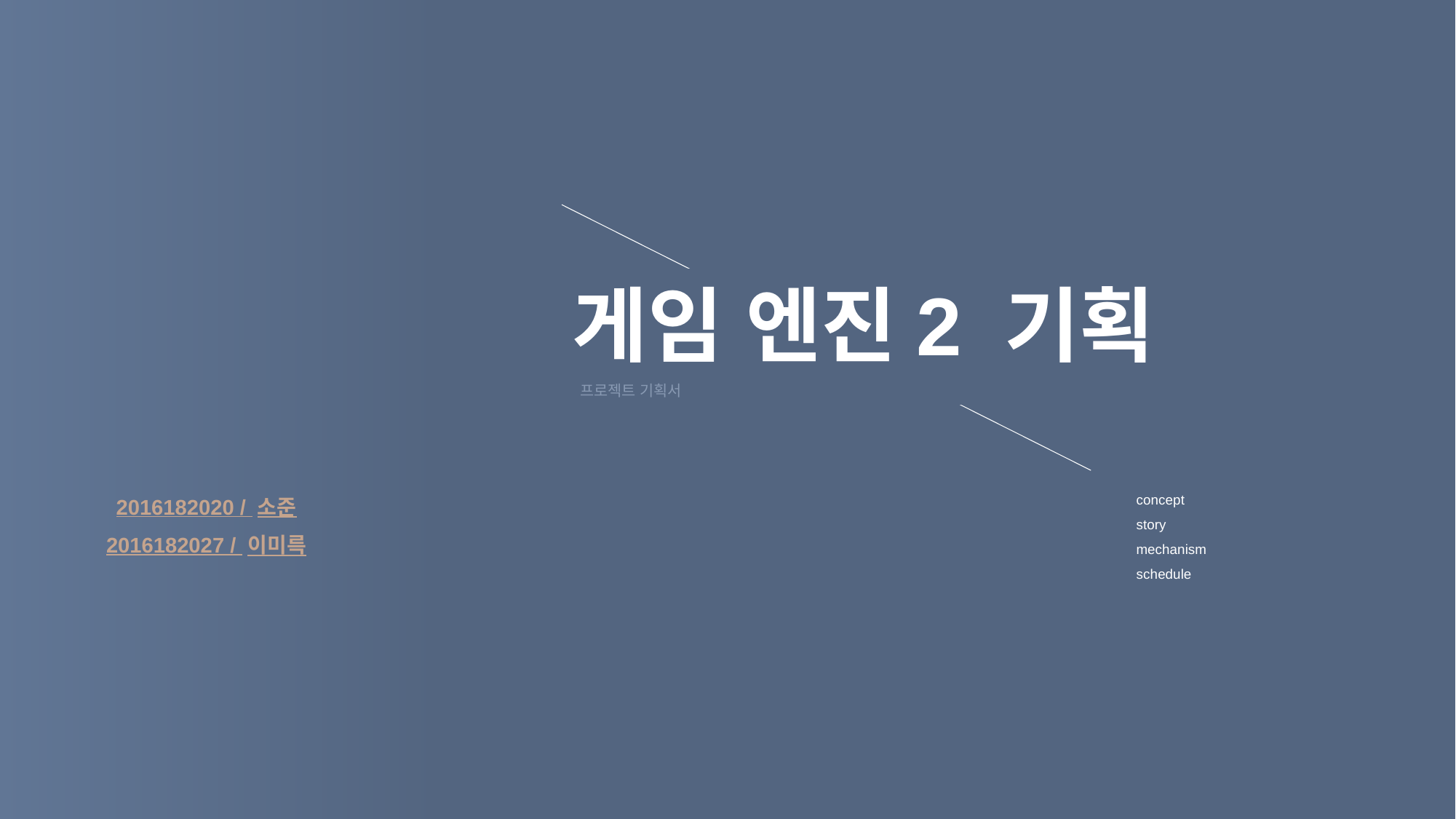

게임 엔진2 기획
 프로젝트 기획서
2016182020 / 소준
2016182027 / 이미륵
concept
story
mechanism
schedule